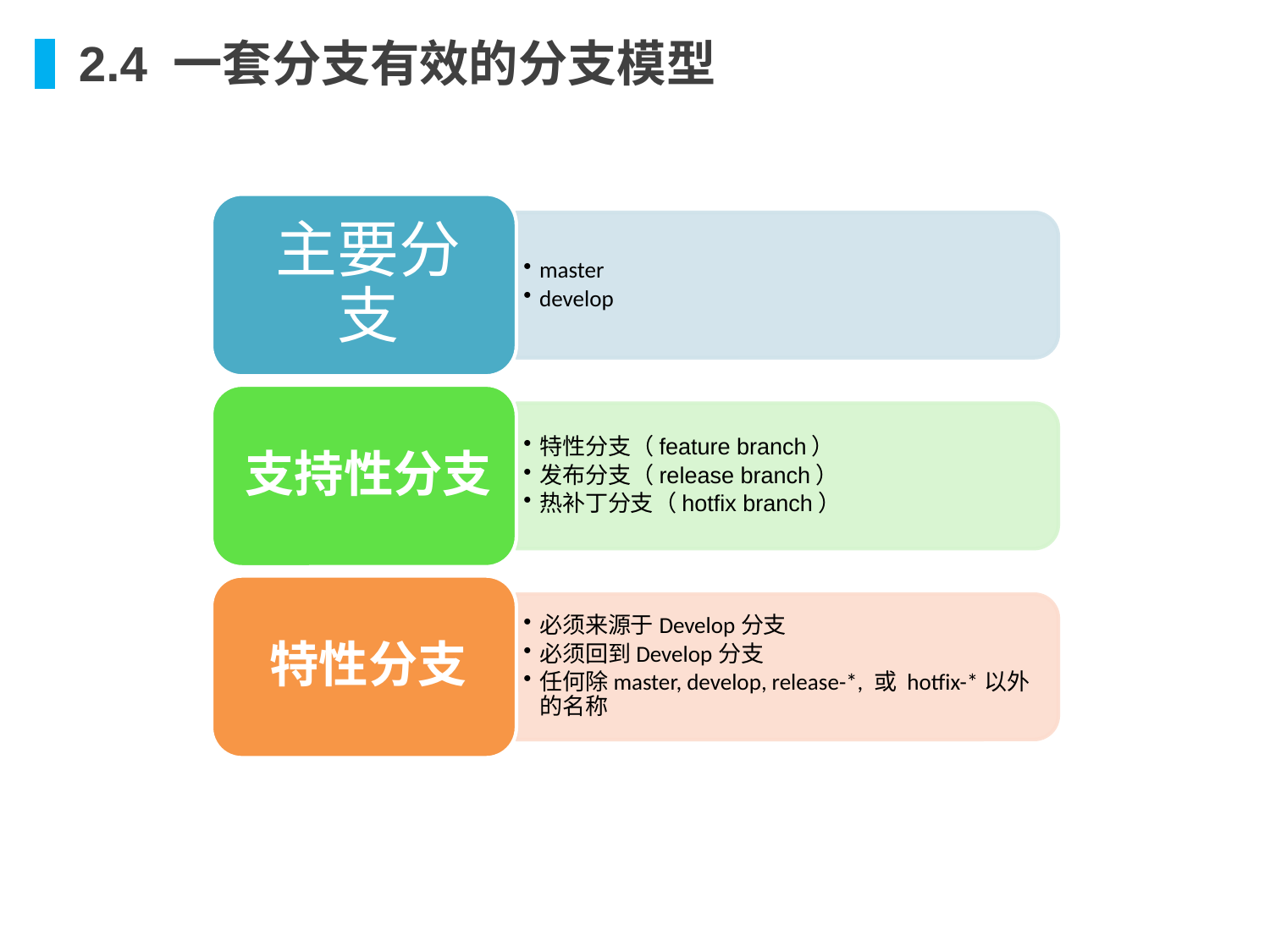

2.4 一套分支有效的分支模型

master
develop
主要分支
特性分支（feature branch）
发布分支（release branch）
热补丁分支（hotfix branch）
支持性分支
必须来源于Develop分支
必须回到Develop分支
任何除master, develop, release-*, 或 hotfix-*以外的名称
特性分支